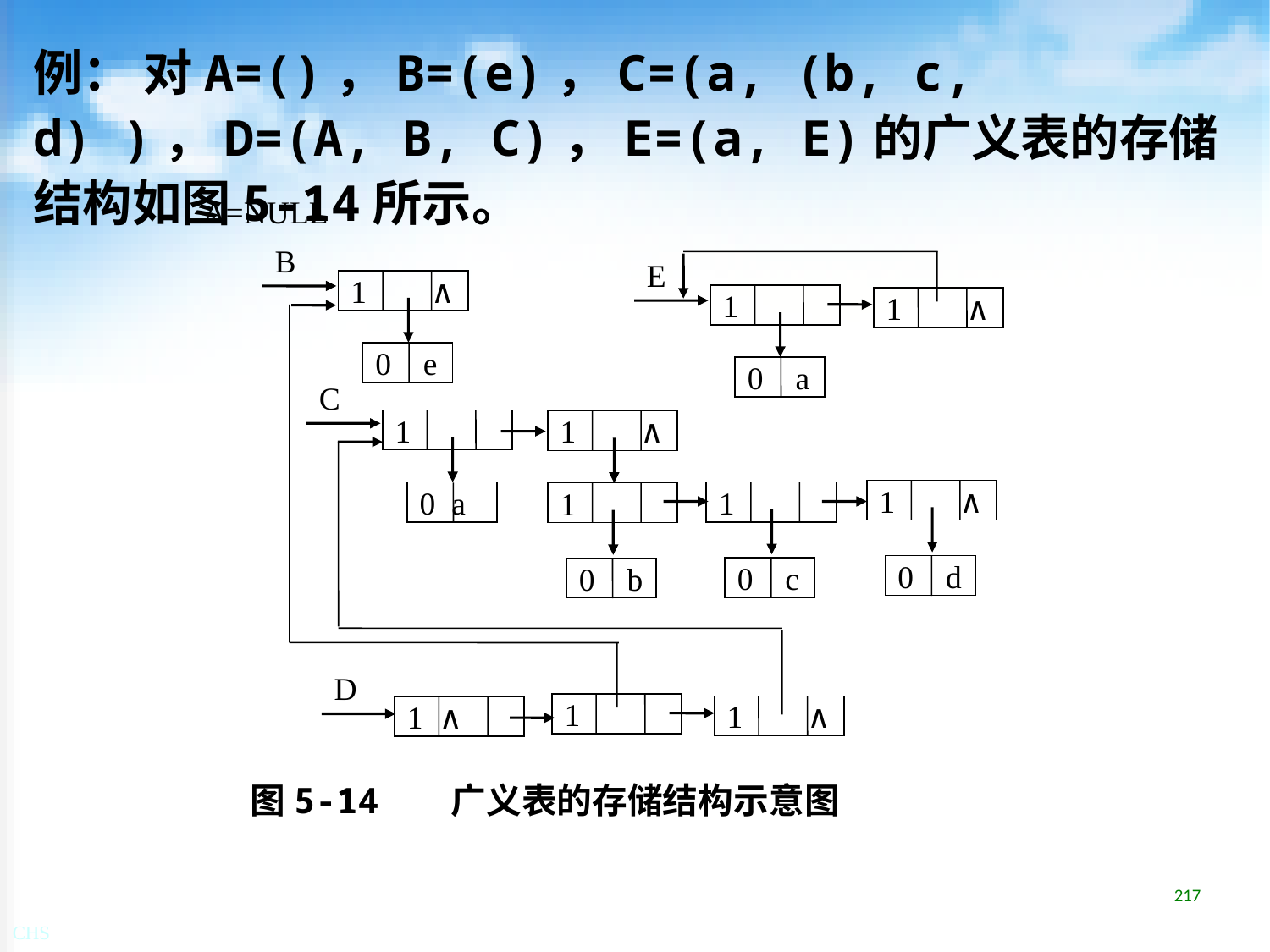

例： 对A=()，B=(e)，C=(a, (b, c, d) )，D=(A, B, C)，E=(a, E)的广义表的存储结构如图5-14所示。
A=NULL
B

1        ∧

0    e

E

1

0    a

1        ∧

C

1

1        ∧

1        ∧

0    d

0  a

1

0    c

1

0    b

D

1

1        ∧

1  ∧

图5-14   广义表的存储结构示意图
217